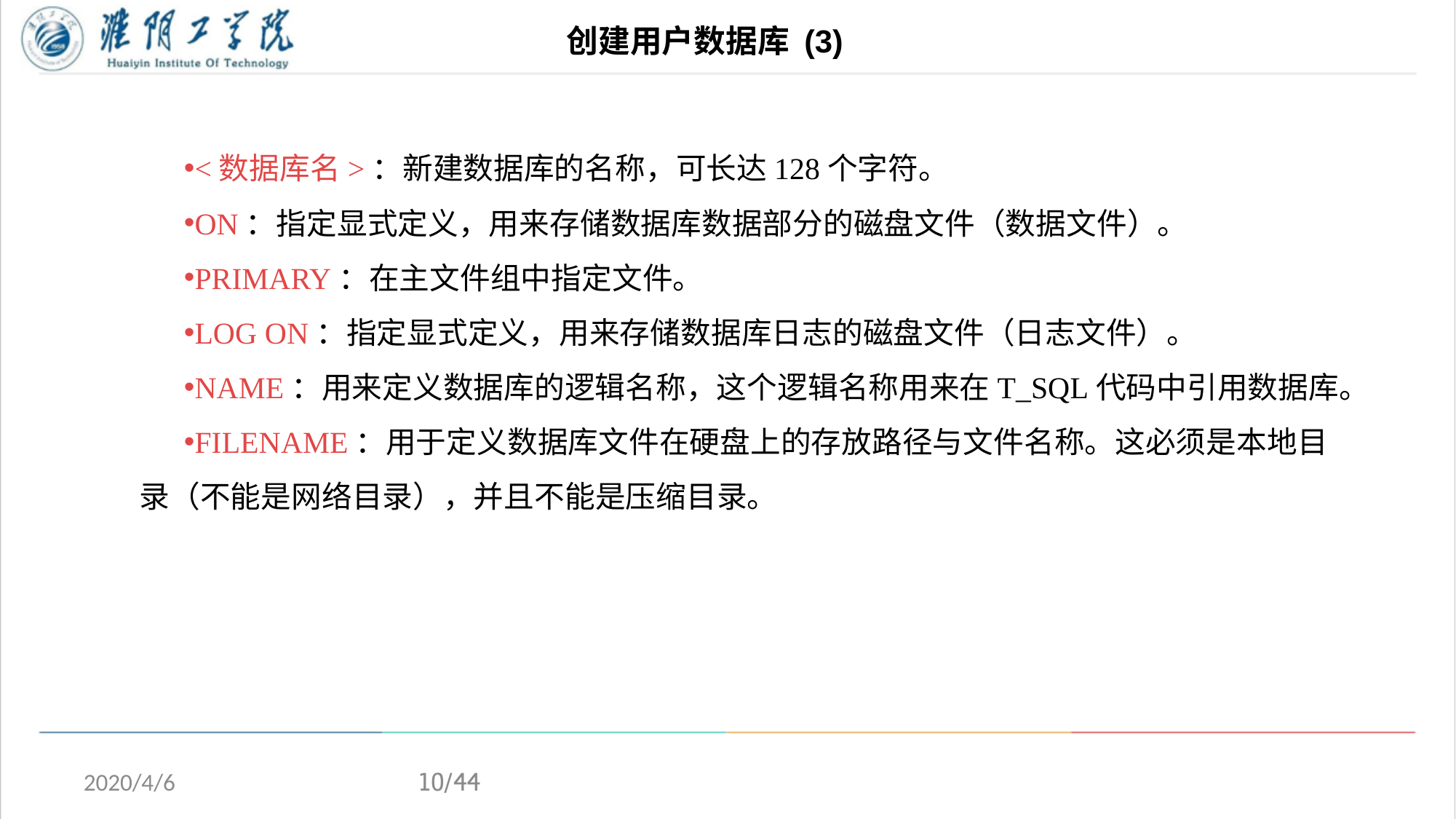

# 创建用户数据库 (3)
<数据库名>：新建数据库的名称，可长达128个字符。
ON：指定显式定义，用来存储数据库数据部分的磁盘文件（数据文件）。
PRIMARY：在主文件组中指定文件。
LOG ON：指定显式定义，用来存储数据库日志的磁盘文件（日志文件）。
NAME：用来定义数据库的逻辑名称，这个逻辑名称用来在T_SQL代码中引用数据库。
FILENAME：用于定义数据库文件在硬盘上的存放路径与文件名称。这必须是本地目录（不能是网络目录），并且不能是压缩目录。
10/44
2020/4/6